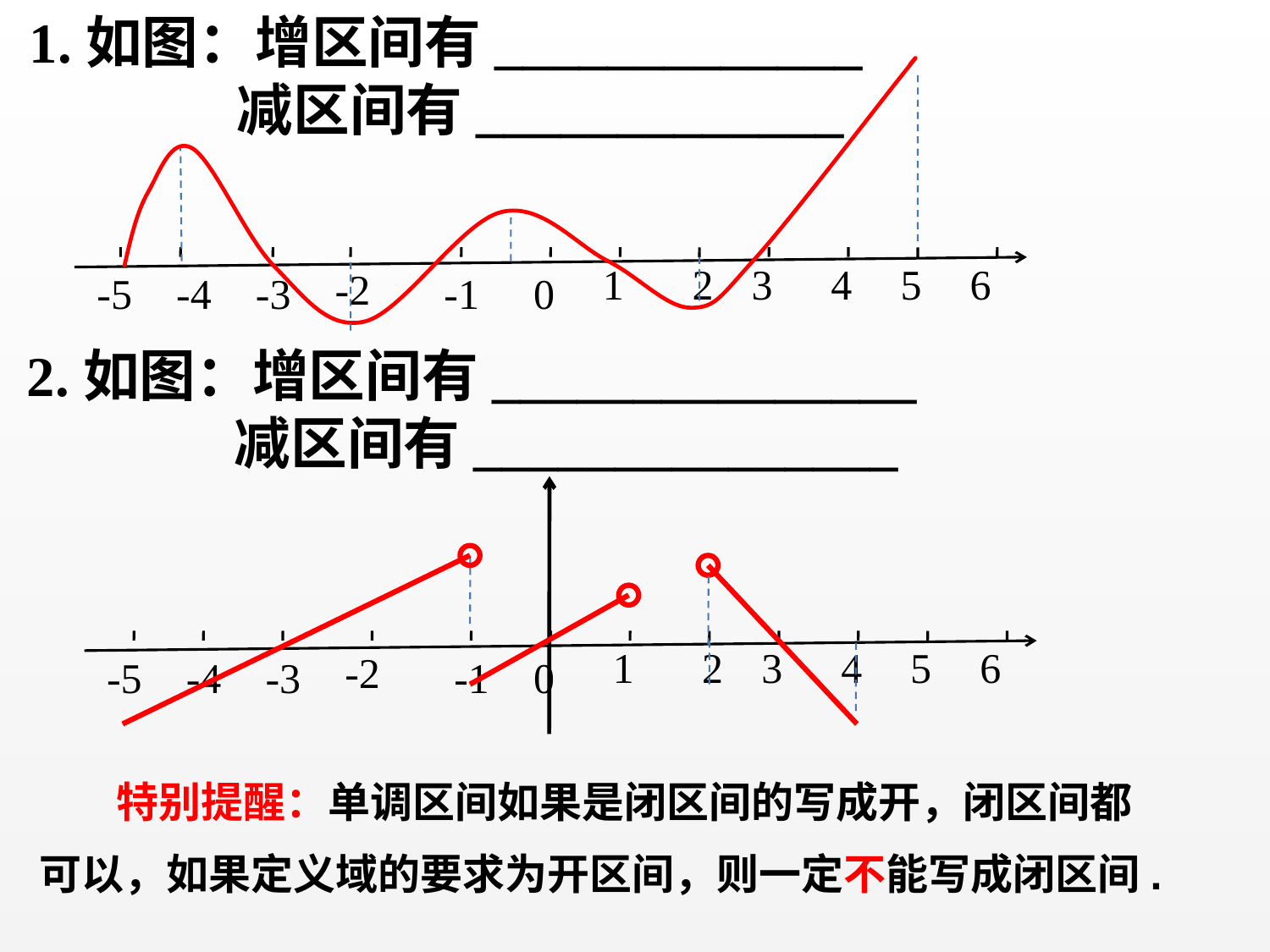

1.如图：增区间有_____________
               减区间有_____________

1
2
3
4
5
6
-2
-5
-4
-3
-1
0
2.如图：增区间有_______________
               减区间有_______________

1
2
3
4
5
6
-2
-5
-4
-3
-1
0
       特别提醒：单调区间如果是闭区间的写成开，闭区间都
可以，如果定义域的要求为开区间，则一定不能写成闭区间.